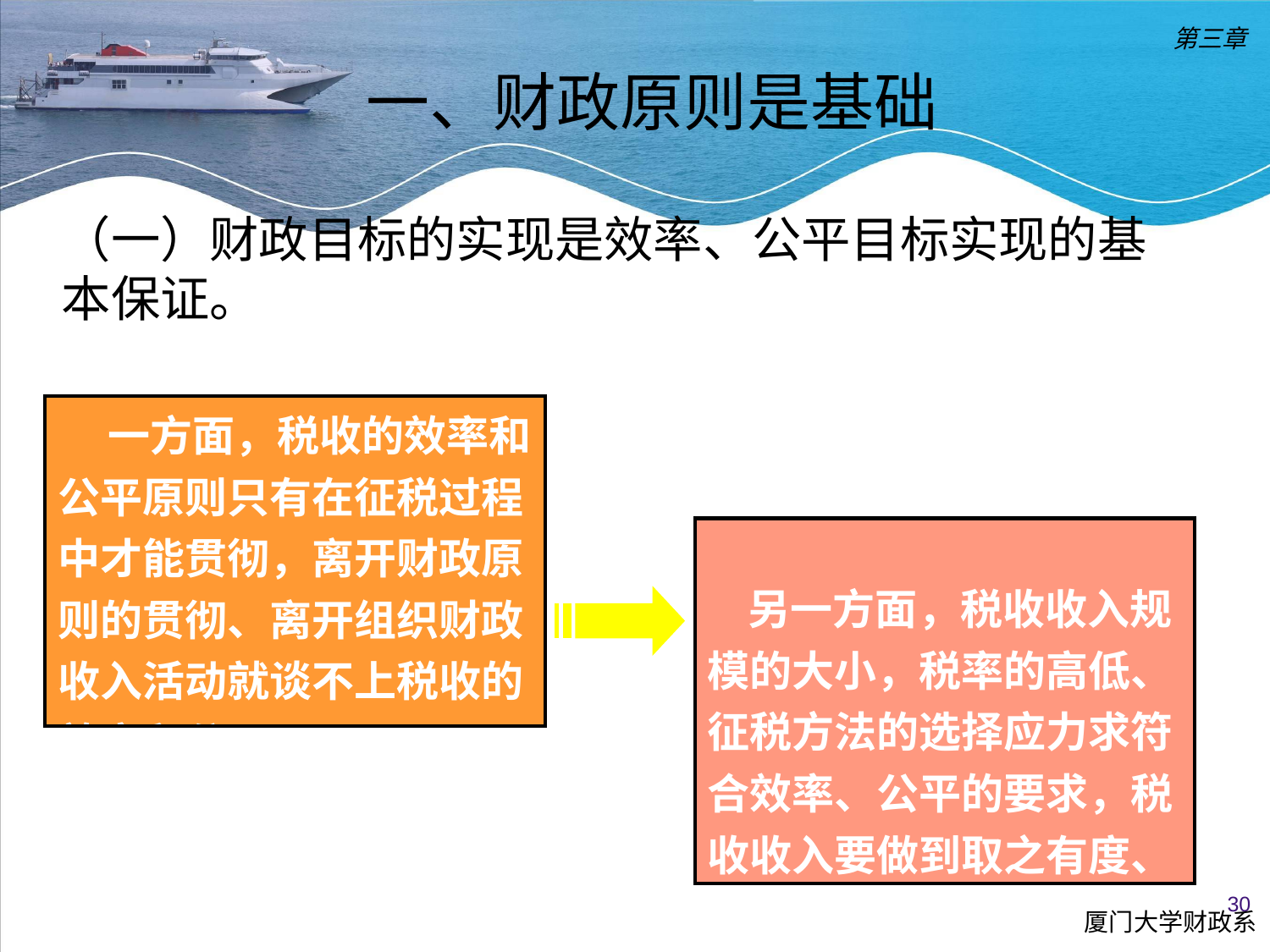

第三章
一、财政原则是基础
（一）财政目标的实现是效率、公平目标实现的基本保证。
| 一方面，税收的效率和公平原则只有在征税过程中才能贯彻，离开财政原则的贯彻、离开组织财政收入活动就谈不上税收的效率和公平； |
| --- |
| 另一方面，税收收入规模的大小，税率的高低、征税方法的选择应力求符合效率、公平的要求，税收收入要做到取之有度、取之合理。 |
| --- |

30
厦门大学财政系